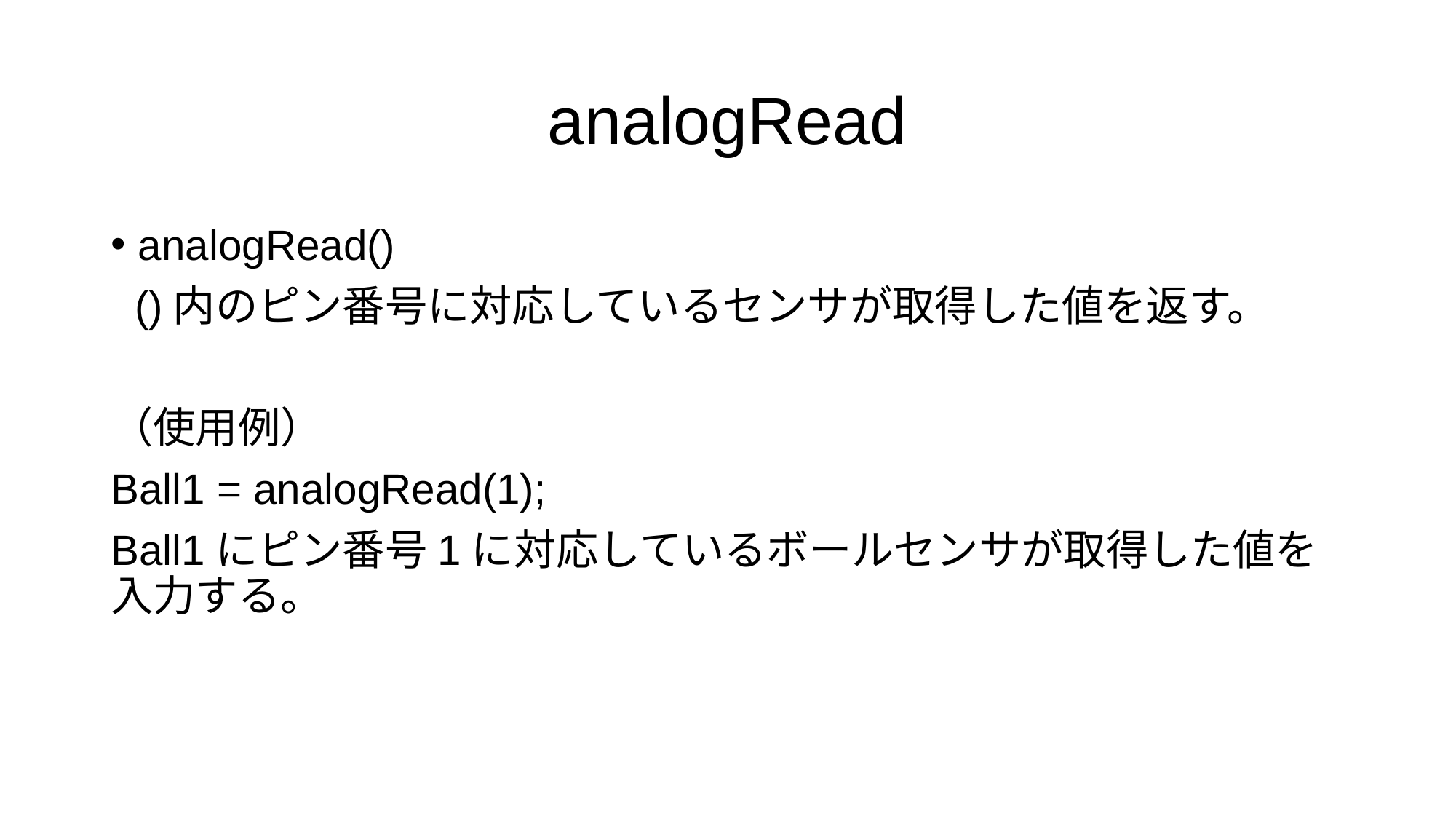

# analogRead
analogRead()
  ()内のピン番号に対応しているセンサが取得した値を返す。

（使用例）
Ball1 = analogRead(1);
Ball1にピン番号1に対応しているボールセンサが取得した値を入力する。